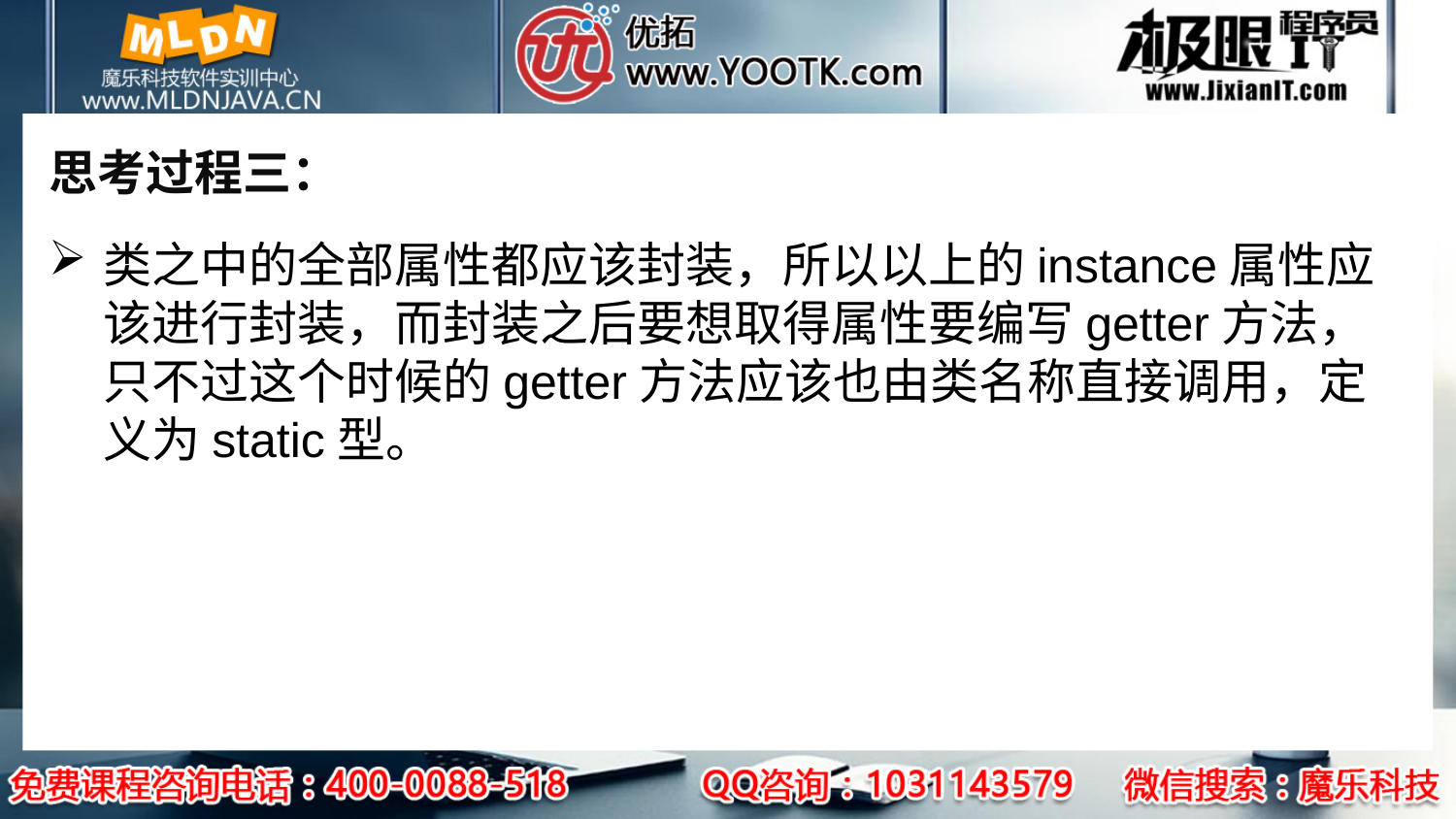

# 思考过程三：
类之中的全部属性都应该封装，所以以上的instance属性应该进行封装，而封装之后要想取得属性要编写getter方法，只不过这个时候的getter方法应该也由类名称直接调用，定义为static型。